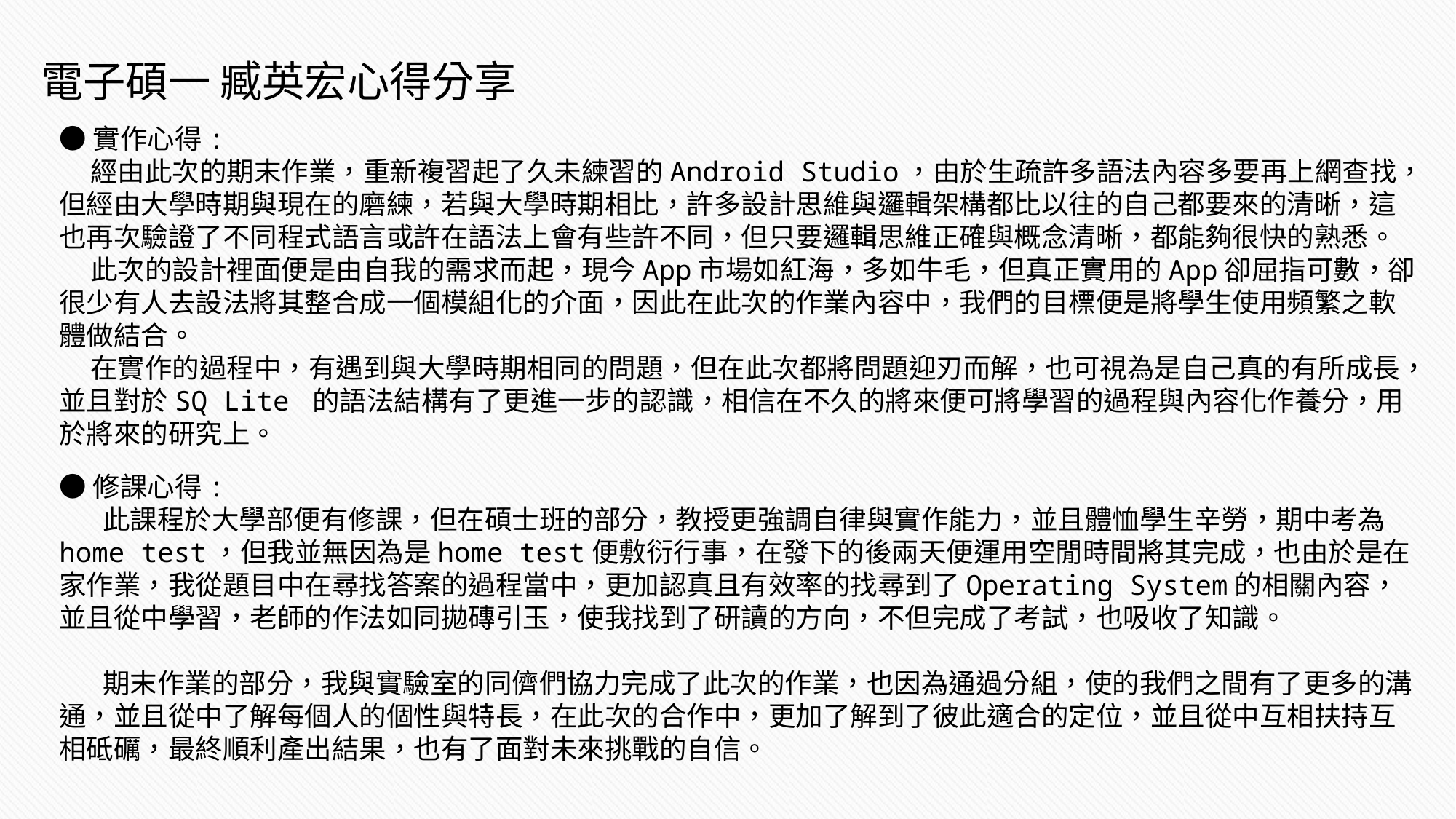

電子碩一 臧英宏心得分享
●實作心得:
    經由此次的期末作業，重新複習起了久未練習的Android Studio，由於生疏許多語法內容多要再上網查找，但經由大學時期與現在的磨練，若與大學時期相比，許多設計思維與邏輯架構都比以往的自己都要來的清晰，這也再次驗證了不同程式語言或許在語法上會有些許不同，但只要邏輯思維正確與概念清晰，都能夠很快的熟悉。
    此次的設計裡面便是由自我的需求而起，現今App市場如紅海，多如牛毛，但真正實用的App卻屈指可數，卻很少有人去設法將其整合成一個模組化的介面，因此在此次的作業內容中，我們的目標便是將學生使用頻繁之軟體做結合。
    在實作的過程中，有遇到與大學時期相同的問題，但在此次都將問題迎刃而解，也可視為是自己真的有所成長，並且對於SQ Lite 的語法結構有了更進一步的認識，相信在不久的將來便可將學習的過程與內容化作養分，用於將來的研究上。
●修課心得:
      此課程於大學部便有修課，但在碩士班的部分，教授更強調自律與實作能力，並且體恤學生辛勞，期中考為home test，但我並無因為是home test便敷衍行事，在發下的後兩天便運用空閒時間將其完成，也由於是在家作業，我從題目中在尋找答案的過程當中，更加認真且有效率的找尋到了Operating System的相關內容，並且從中學習，老師的作法如同拋磚引玉，使我找到了研讀的方向，不但完成了考試，也吸收了知識。

      期末作業的部分，我與實驗室的同儕們協力完成了此次的作業，也因為通過分組，使的我們之間有了更多的溝通，並且從中了解每個人的個性與特長，在此次的合作中，更加了解到了彼此適合的定位，並且從中互相扶持互相砥礪，最終順利產出結果，也有了面對未來挑戰的自信。